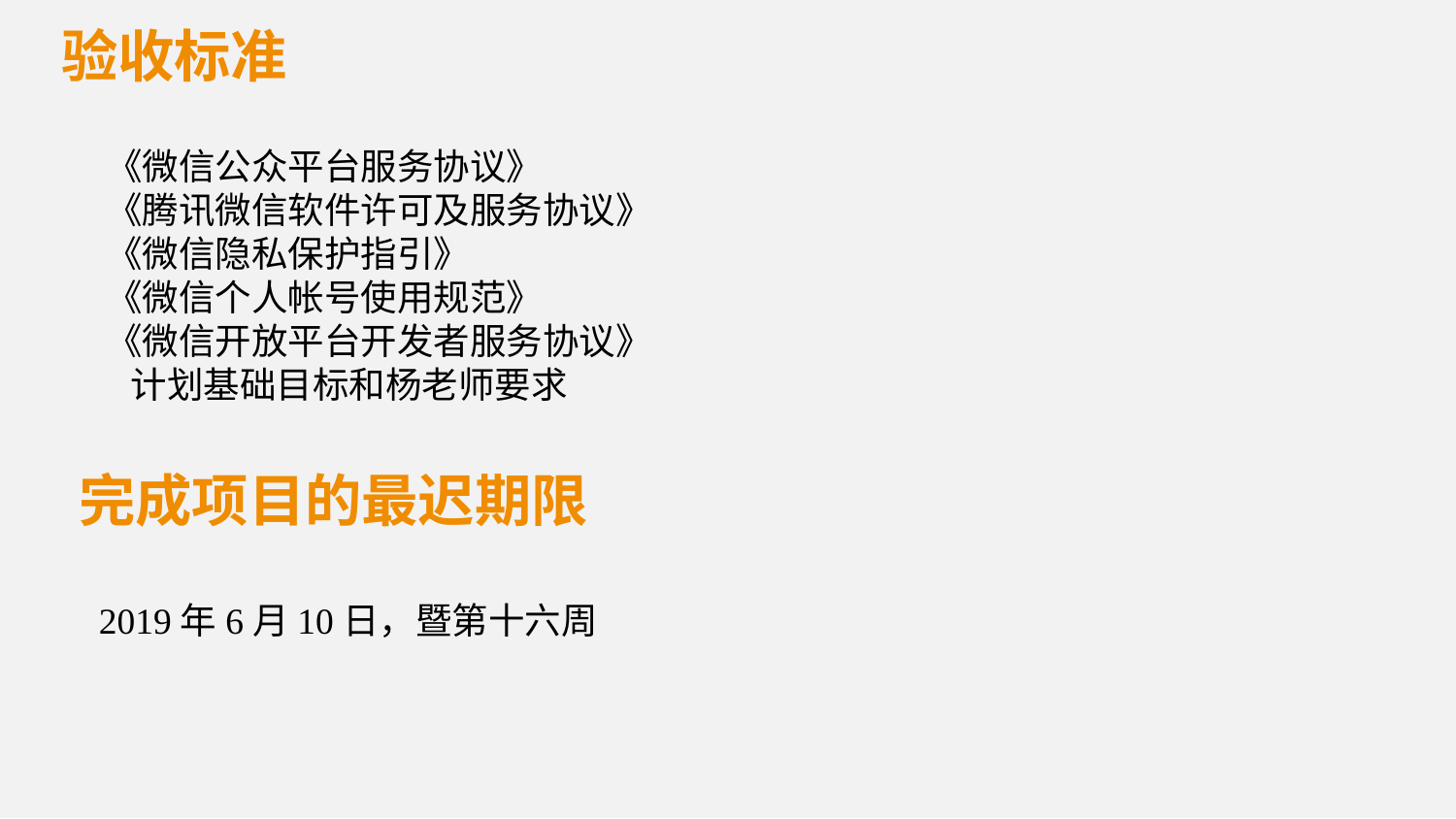

验收标准
   《微信公众平台服务协议》
   《腾讯微信软件许可及服务协议》
   《微信隐私保护指引》
   《微信个人帐号使用规范》
   《微信开放平台开发者服务协议》
      计划基础目标和杨老师要求
完成项目的最迟期限
2019年6月10日，暨第十六周